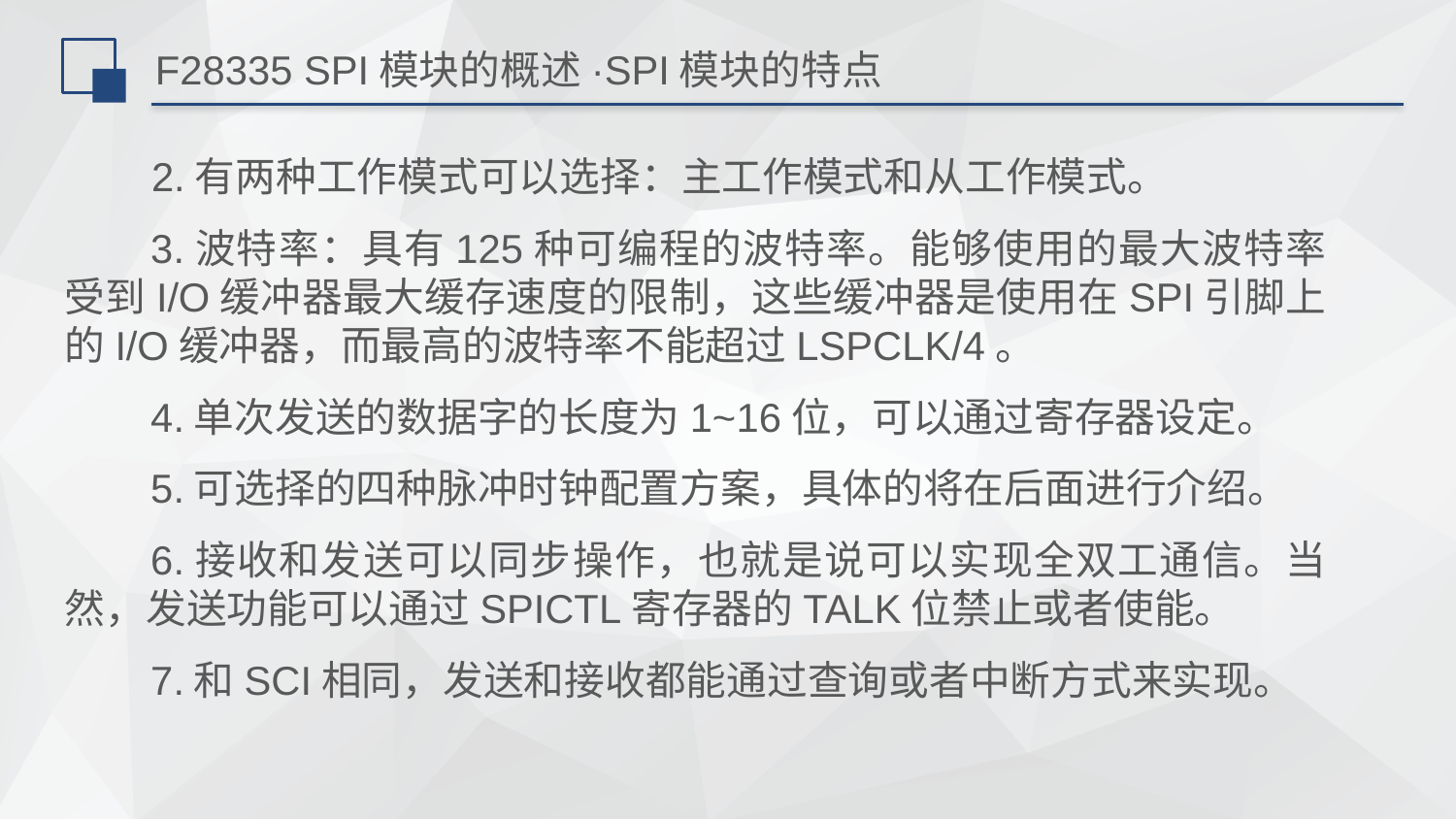

# F28335 SPI模块的概述·SPI模块的特点
2.有两种工作模式可以选择：主工作模式和从工作模式。
3.波特率：具有125种可编程的波特率。能够使用的最大波特率受到I/O缓冲器最大缓存速度的限制，这些缓冲器是使用在SPI引脚上的I/O缓冲器，而最高的波特率不能超过LSPCLK/4。
4.单次发送的数据字的长度为1~16位，可以通过寄存器设定。
5.可选择的四种脉冲时钟配置方案，具体的将在后面进行介绍。
6.接收和发送可以同步操作，也就是说可以实现全双工通信。当然，发送功能可以通过SPICTL寄存器的TALK位禁止或者使能。
7.和SCI相同，发送和接收都能通过查询或者中断方式来实现。